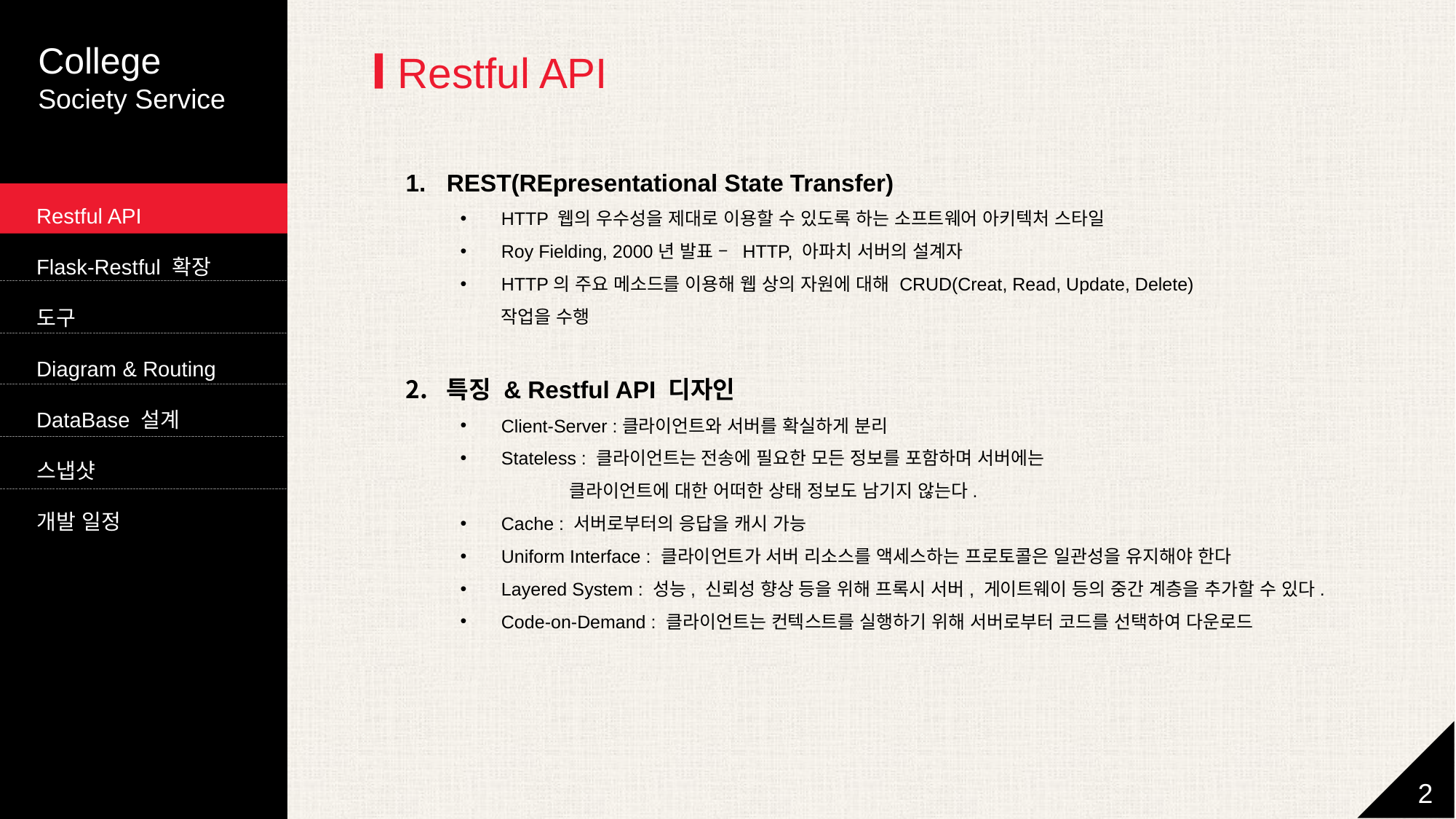

College
Society Service
Restful API

REST(REpresentational State Transfer)
HTTP 웹의 우수성을 제대로 이용할 수 있도록 하는 소프트웨어 아키텍처 스타일
Roy Fielding, 2000년 발표 –  HTTP, 아파치 서버의 설계자
HTTP의 주요 메소드를 이용해 웹 상의 자원에 대해 CRUD(Creat, Read, Update, Delete)
작업을 수행

특징 & Restful API 디자인
Client-Server :클라이언트와 서버를 확실하게 분리
Stateless : 클라이언트는 전송에 필요한 모든 정보를 포함하며 서버에는
	클라이언트에 대한 어떠한 상태 정보도 남기지 않는다.
Cache : 서버로부터의 응답을 캐시 가능
Uniform Interface : 클라이언트가 서버 리소스를 액세스하는 프로토콜은 일관성을 유지해야 한다
Layered System : 성능, 신뢰성 향상 등을 위해 프록시 서버, 게이트웨이 등의 중간 계층을 추가할 수 있다.
Code-on-Demand : 클라이언트는 컨텍스트를 실행하기 위해 서버로부터 코드를 선택하여 다운로드
Restful API
Flask-Restful 확장
도구
Diagram & Routing
DataBase 설계
스냅샷
개발 일정

2